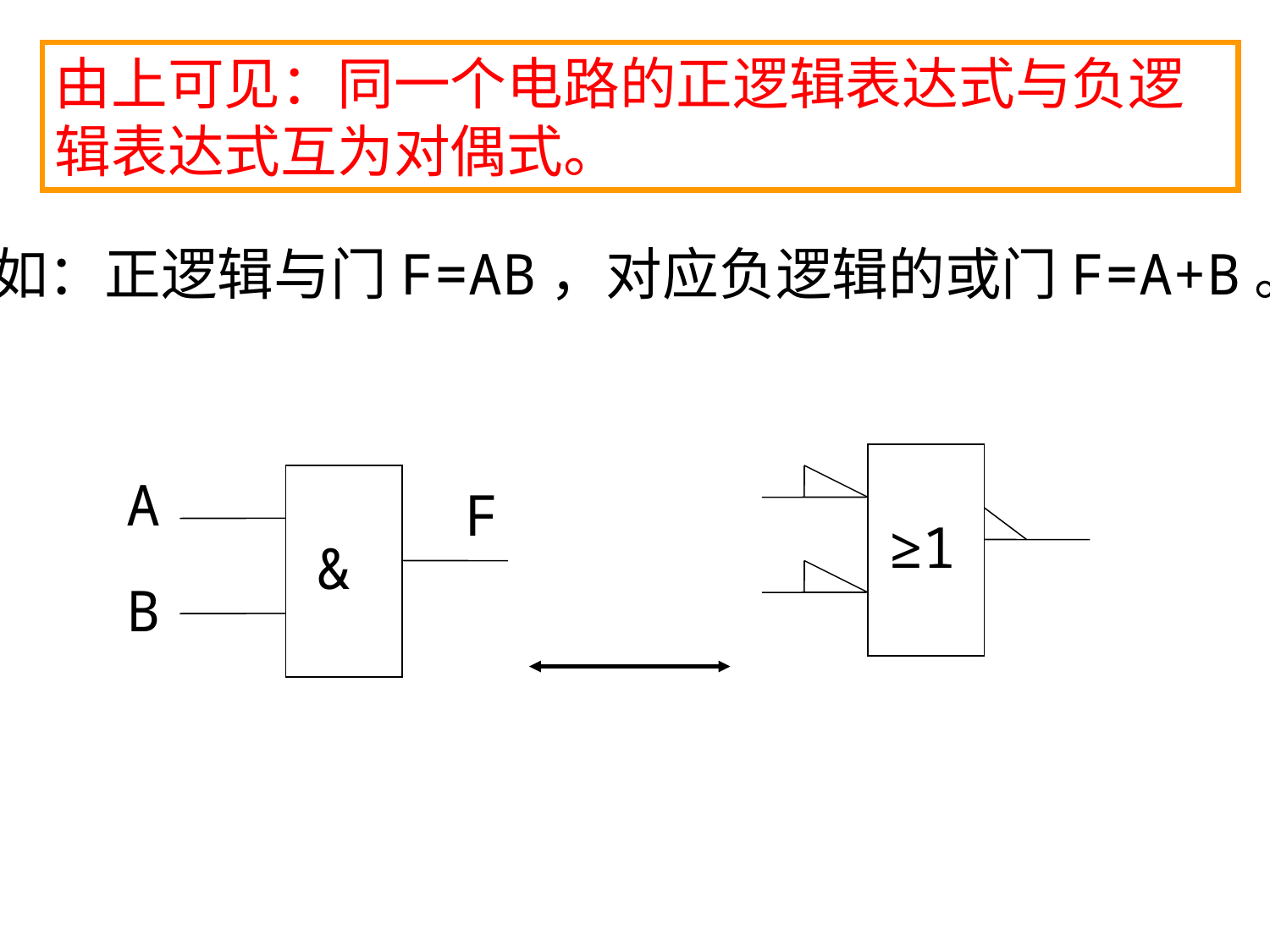

由上可见：同一个电路的正逻辑表达式与负逻辑表达式互为对偶式。
如：正逻辑与门F=AB，对应负逻辑的或门F=A+B。

A

F

≥1

&

B

36